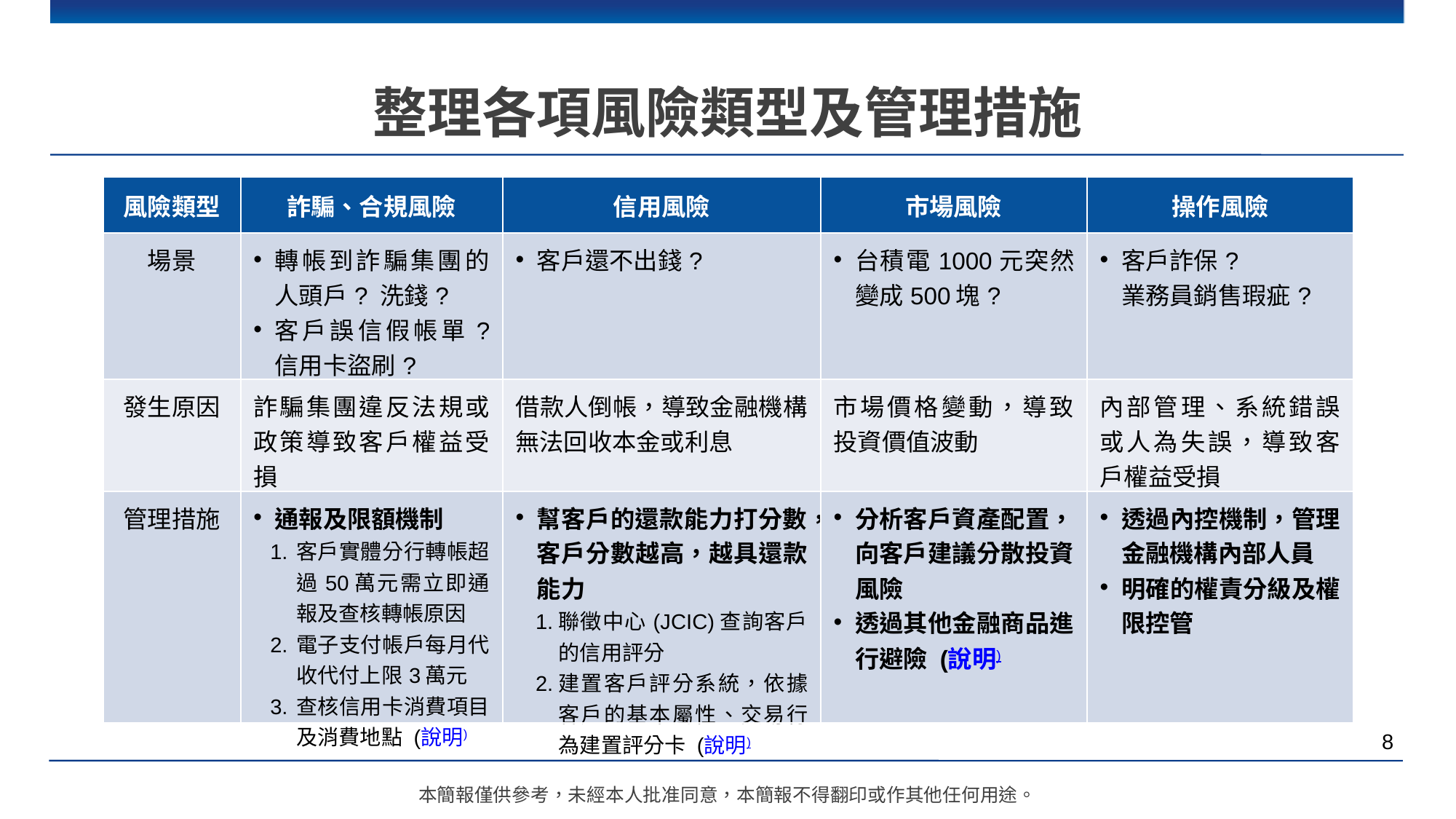

# 整理各項風險類型及管理措施
| 風險類型 | 詐騙、合規風險 | 信用風險 | 市場風險 | 操作風險 |
| --- | --- | --- | --- | --- |
| 場景 | 轉帳到詐騙集團的人頭戶? 洗錢? 客戶誤信假帳單? 信用卡盜刷? | 客戶還不出錢? | 台積電1000元突然變成500塊? | 客戶詐保? 業務員銷售瑕疵? |
| 發生原因 | 詐騙集團違反法規或政策導致客戶權益受損 | 借款人倒帳，導致金融機構無法回收本金或利息 | 市場價格變動，導致投資價值波動 | 內部管理、系統錯誤或人為失誤，導致客戶權益受損 |
| 管理措施 | 通報及限額機制 客戶實體分行轉帳超過50萬元需立即通報及查核轉帳原因 電子支付帳戶每月代收代付上限3萬元 查核信用卡消費項目及消費地點 (說明) | 幫客戶的還款能力打分數，客戶分數越高，越具還款能力 聯徵中心(JCIC)查詢客戶的信用評分 建置客戶評分系統，依據客戶的基本屬性、交易行為建置評分卡 (說明) | 分析客戶資產配置，向客戶建議分散投資風險 透過其他金融商品進行避險 (說明) | 透過內控機制，管理金融機構內部人員 明確的權責分級及權限控管 |
8